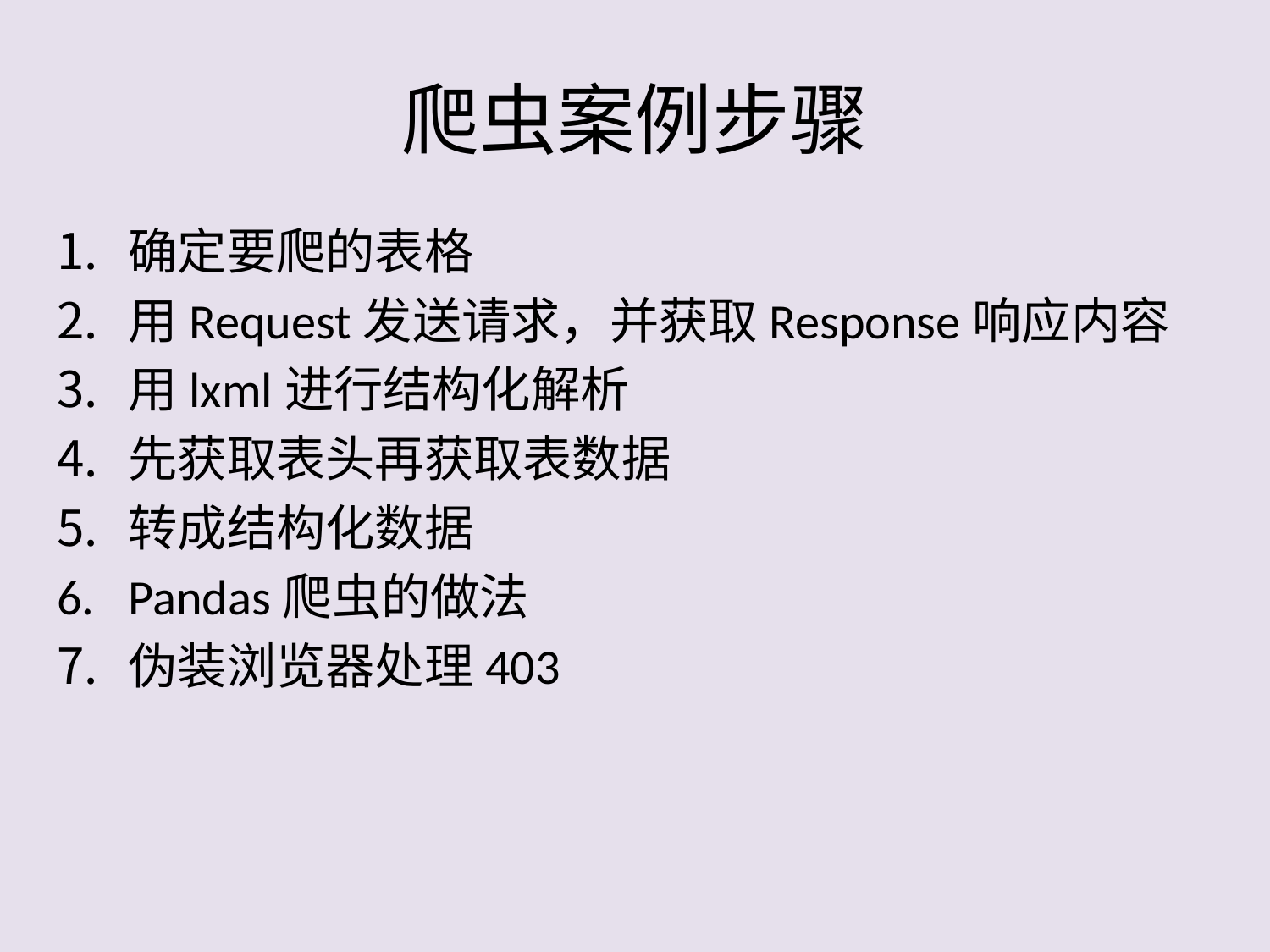

# 爬虫案例步骤
确定要爬的表格
用Request发送请求，并获取Response响应内容
用lxml进行结构化解析
先获取表头再获取表数据
转成结构化数据
Pandas爬虫的做法
伪装浏览器处理403